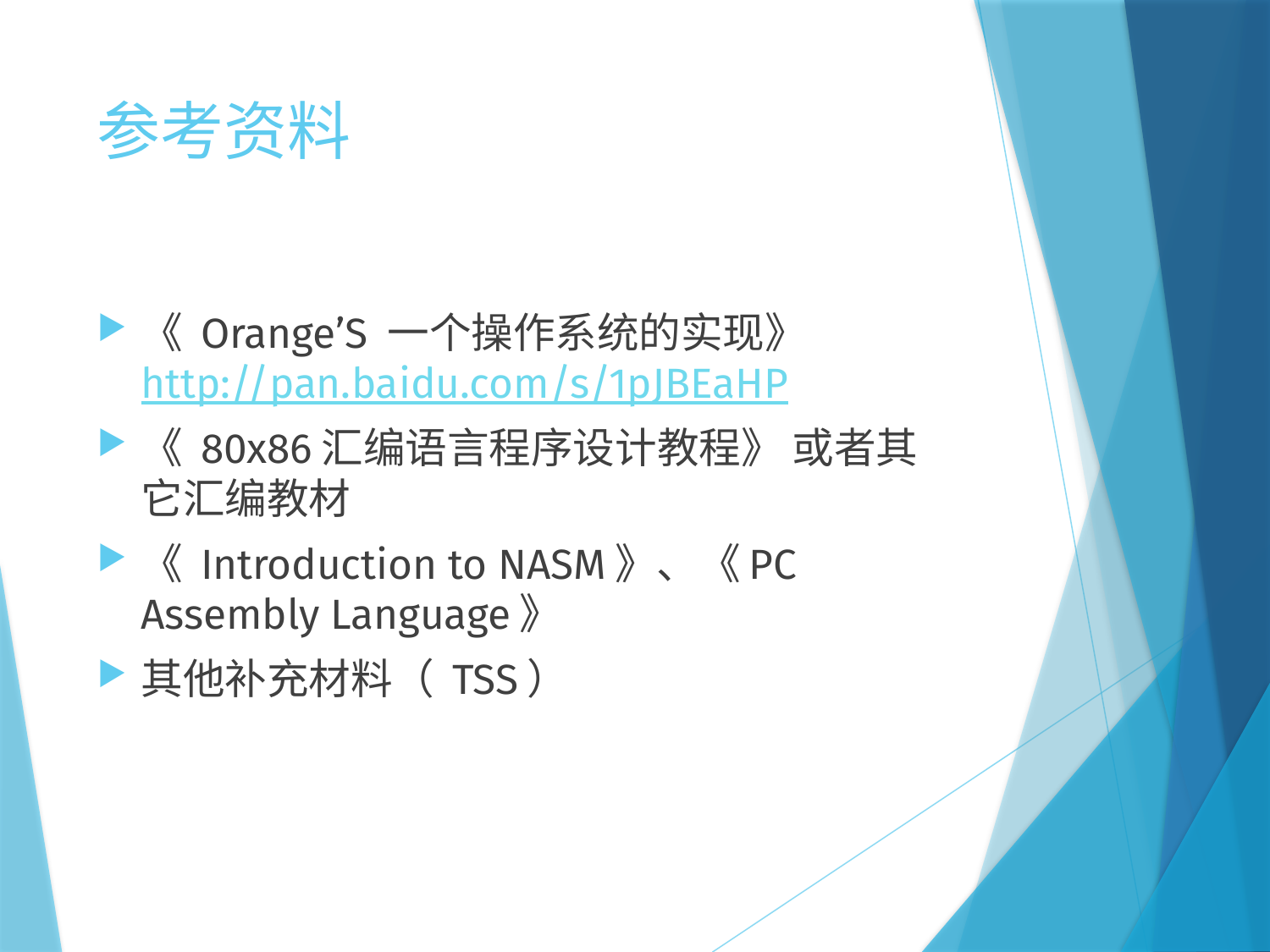

# 参考资料
《 Orange’S ⼀个操作系统的实现》
http://pan.baidu.com/s/1pJBEaHP
《 80x86汇编语言程序设计教程》 或者其它汇编教材
《 Introduction to NASM》、《PC Assembly Language》
其他补充材料（ TSS）